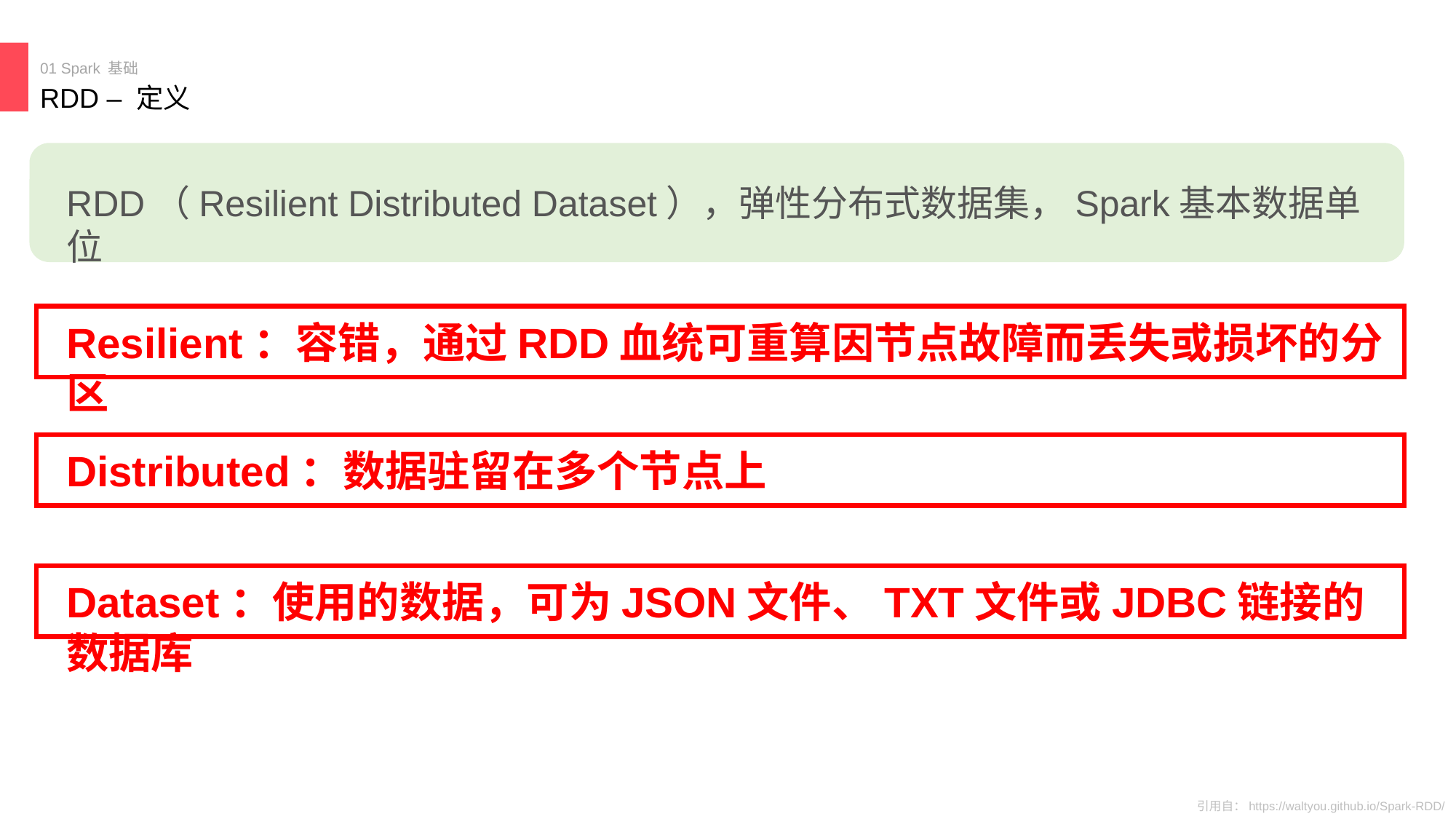

01 Spark 基础
RDD – 定义

RDD（Resilient Distributed Dataset），弹性分布式数据集，Spark基本数据单位
cv
Resilient：容错，通过RDD血统可重算因节点故障而丢失或损坏的分区
cv
Distributed：数据驻留在多个节点上
cv
Dataset：使用的数据，可为JSON文件、TXT文件或JDBC链接的数据库
引用自：https://waltyou.github.io/Spark-RDD/